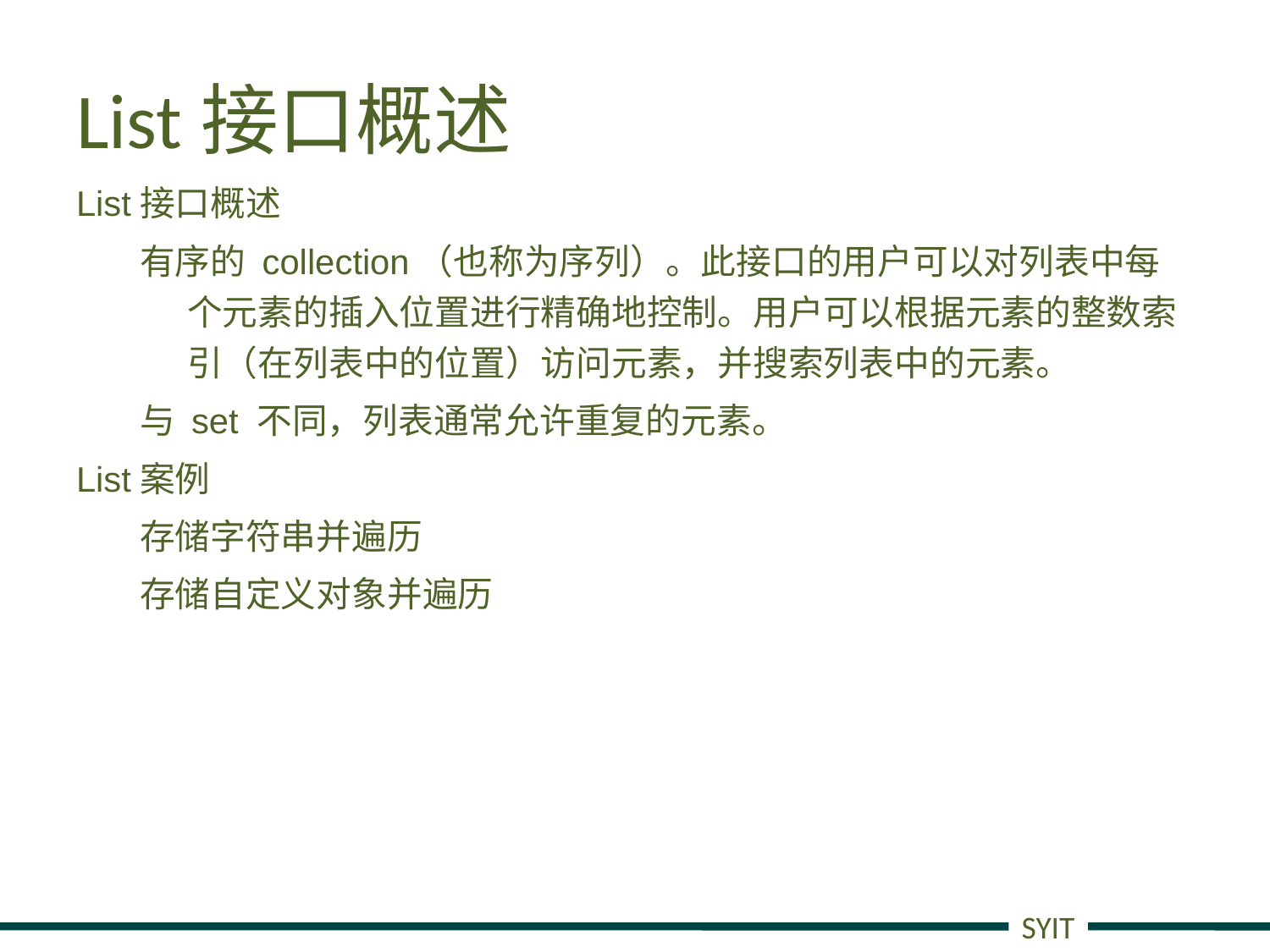

# List接口概述
List接口概述
有序的 collection（也称为序列）。此接口的用户可以对列表中每个元素的插入位置进行精确地控制。用户可以根据元素的整数索引（在列表中的位置）访问元素，并搜索列表中的元素。
与 set 不同，列表通常允许重复的元素。
List案例
存储字符串并遍历
存储自定义对象并遍历
SYIT